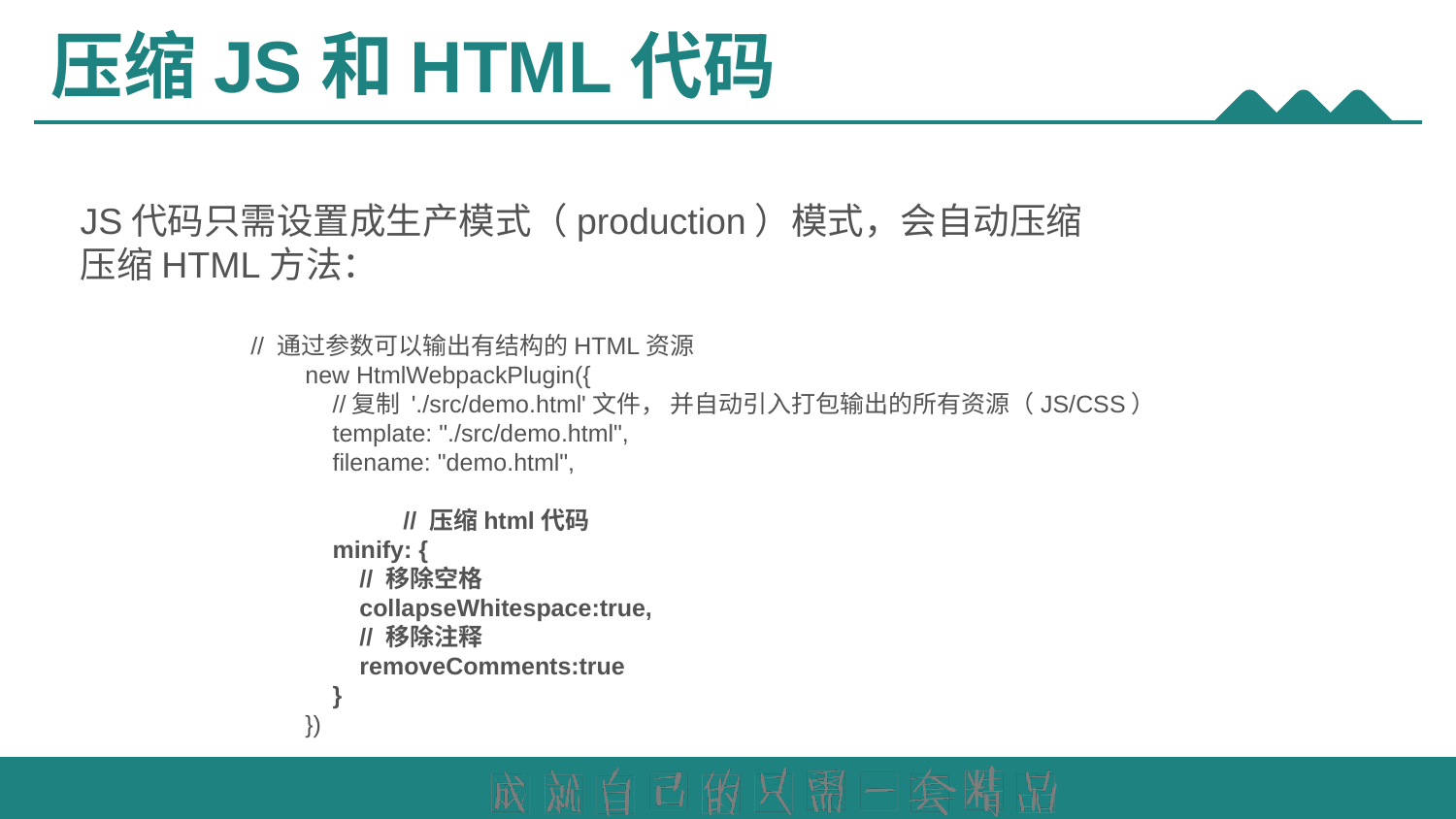

# 压缩JS和HTML代码
JS代码只需设置成生产模式（production）模式，会自动压缩
压缩HTML方法：

// 通过参数可以输出有结构的HTML资源
        new HtmlWebpackPlugin({
            //复制 './src/demo.html'文件， 并自动引入打包输出的所有资源（JS/CSS）
            template: "./src/demo.html",
            filename: "demo.html",

	 // 压缩html代码
            minify: {
                // 移除空格
                collapseWhitespace:true,
                // 移除注释
                removeComments:true
            }
        })